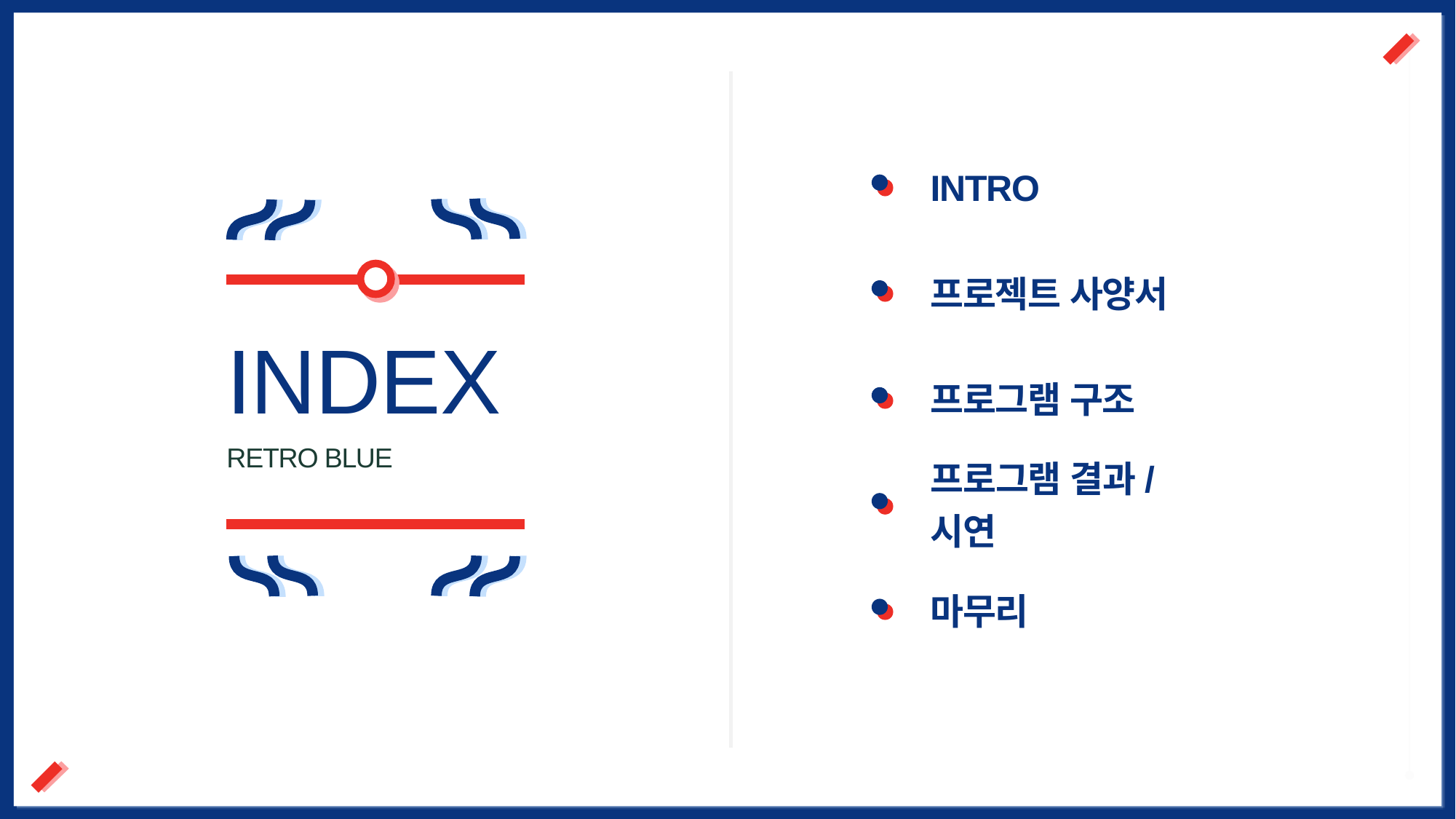

INTRO

프로젝트 사양서

INDEX
프로그램 구조

RETRO BLUE
프로그램 결과/시연

마무리